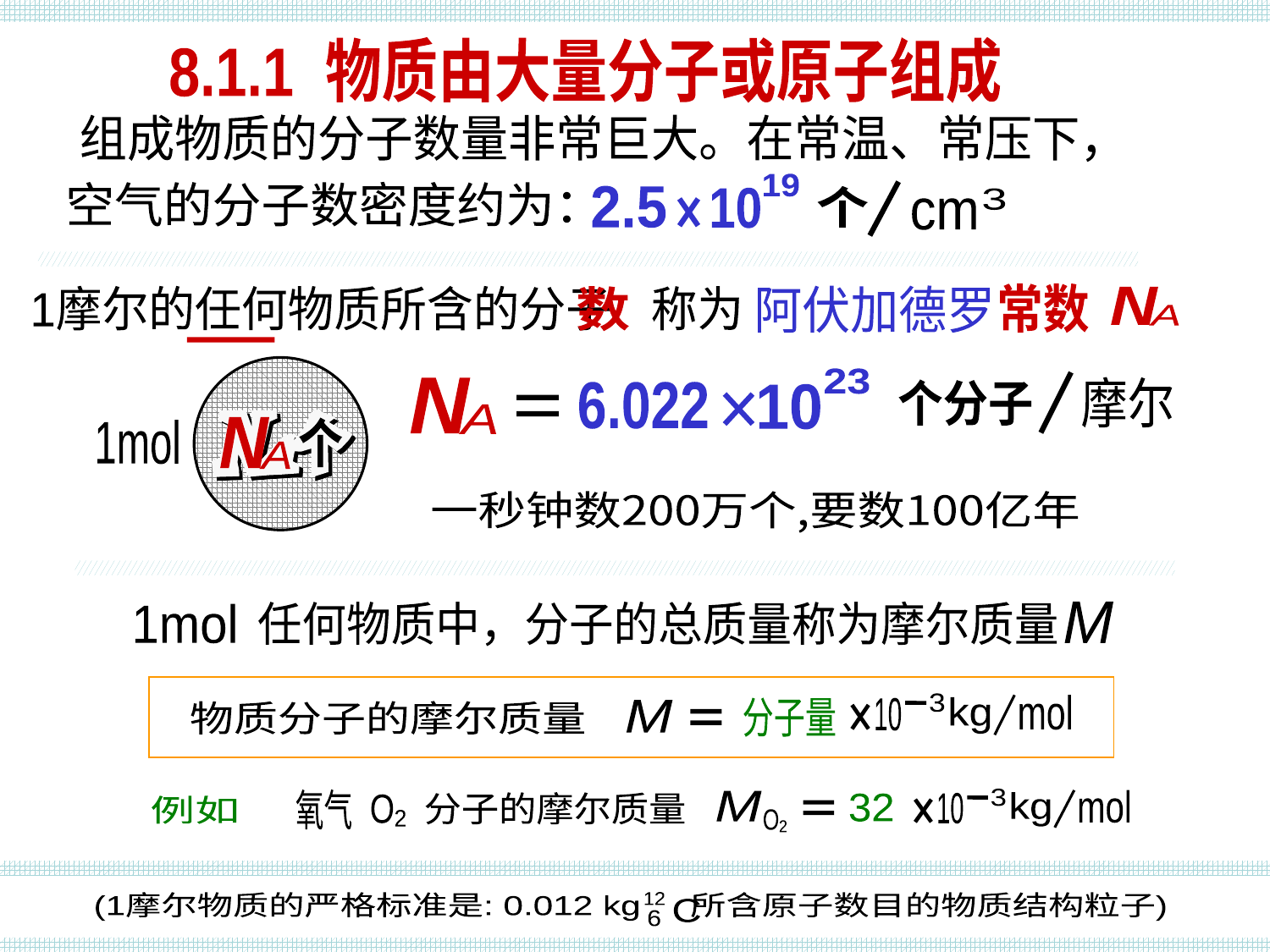

物质与分子
8.1.1  物质由大量分子或原子组成
组成物质的分子数量非常巨大。在常温、常压下，
19
10

个
3
cm
2.5

空气的分子数密度约为：

常数
阿伏加德罗
1摩尔的任何物质所含的分子   称为
数
N
A

N
个
A
1mol
23
6.022
10

摩尔
N
A
个分子

一秒钟数200万个,要数100亿年

任何物质中，分子的总质量称为摩尔质量
M
1mol

3
mol

 kg
10

分子量
M
物质分子的摩尔质量
=
3
mol

 kg
10

氧气
M
O
2
分子的摩尔质量
32
O
2
例如
=

(1摩尔物质的严格标准是: 0.012 kg     所含原子数目的物质结构粒子)
12
C
6